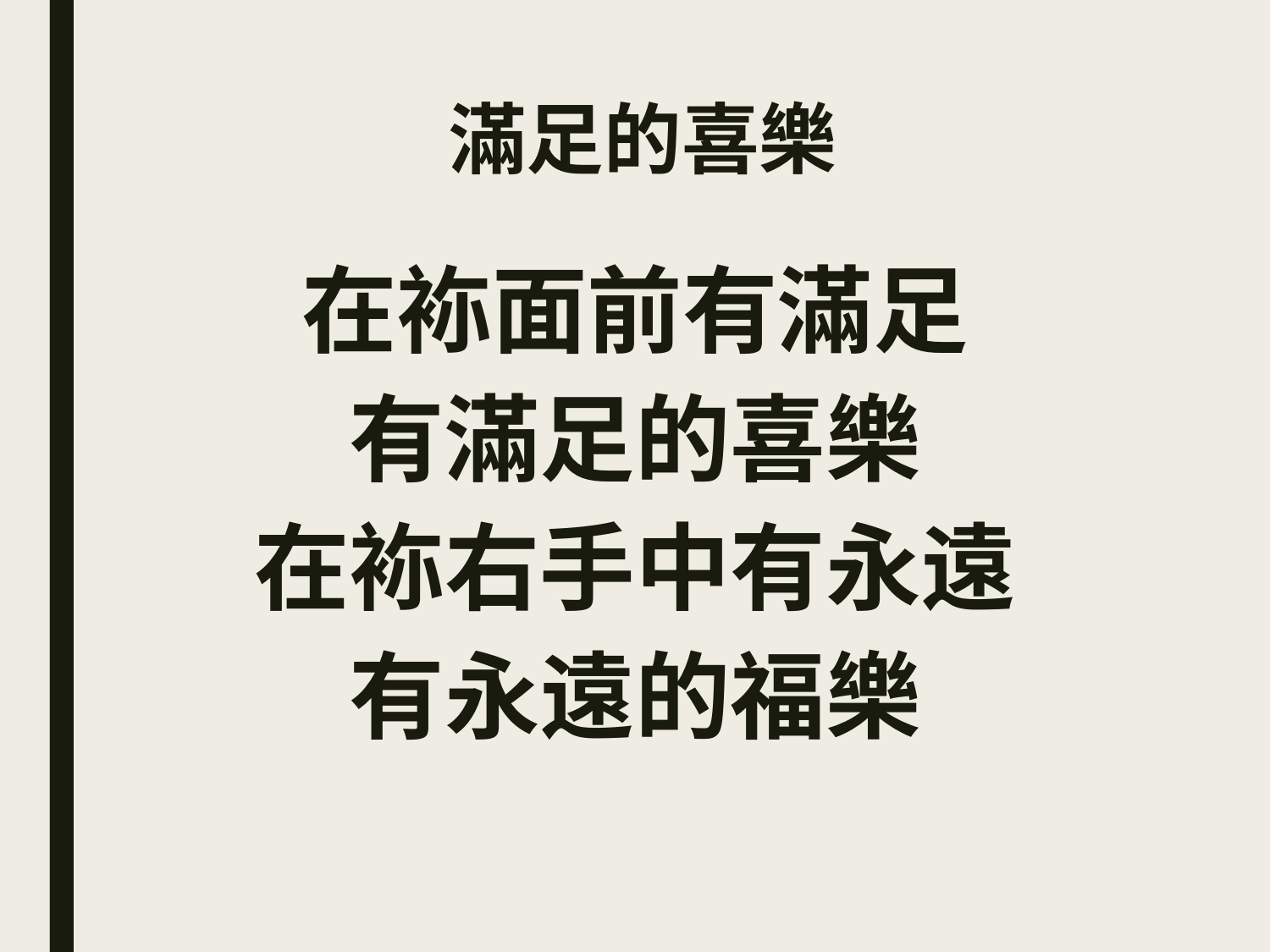

# 滿足的喜樂
在袮面前有滿足
有滿足的喜樂
在袮右手中有永遠
有永遠的福樂